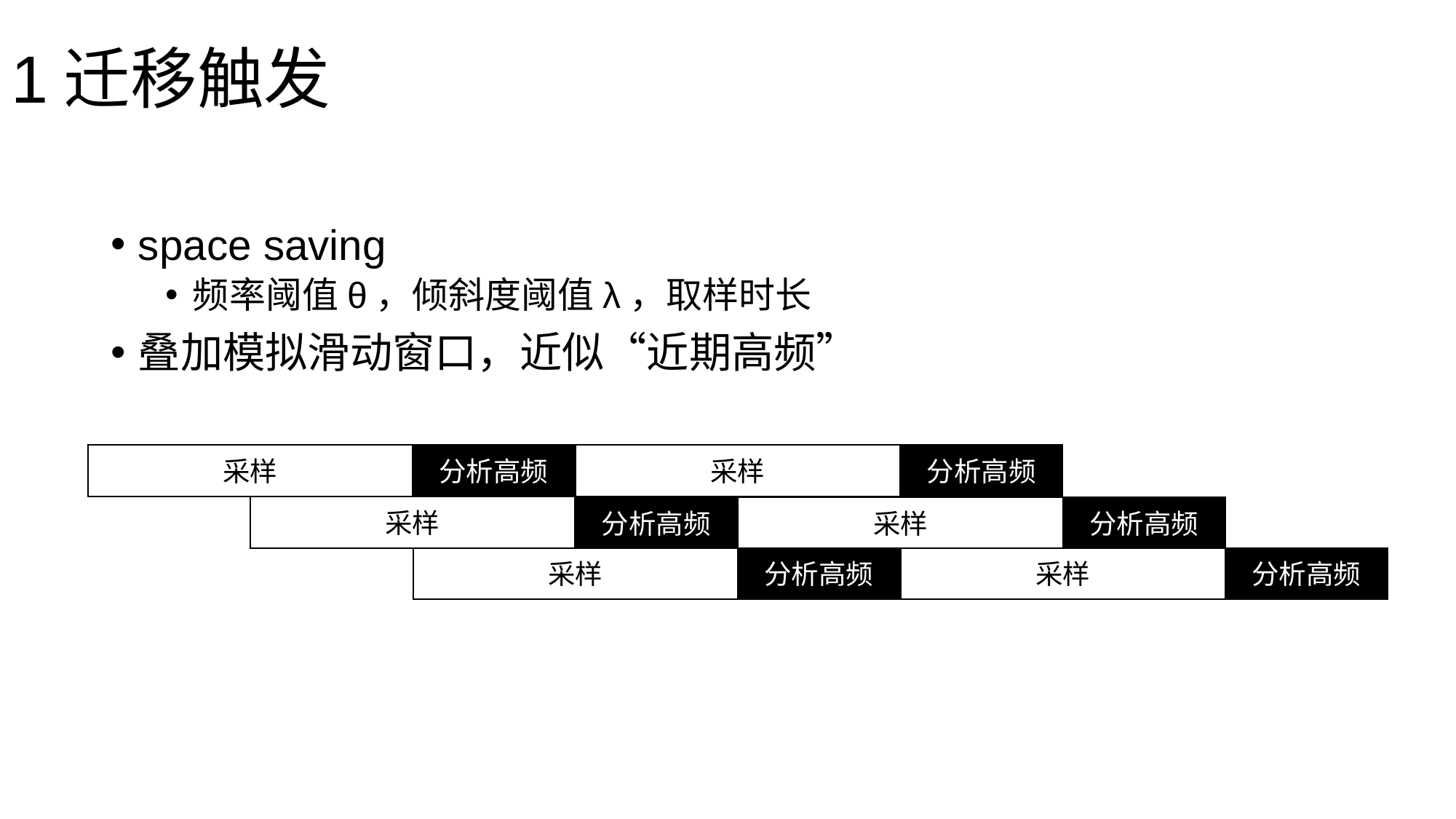

# 1迁移触发
space saving
频率阈值θ，倾斜度阈值λ，取样时长
叠加模拟滑动窗口，近似“近期高频”
采样
分析高频
采样
分析高频
采样
采样
分析高频
分析高频
采样
分析高频
采样
分析高频